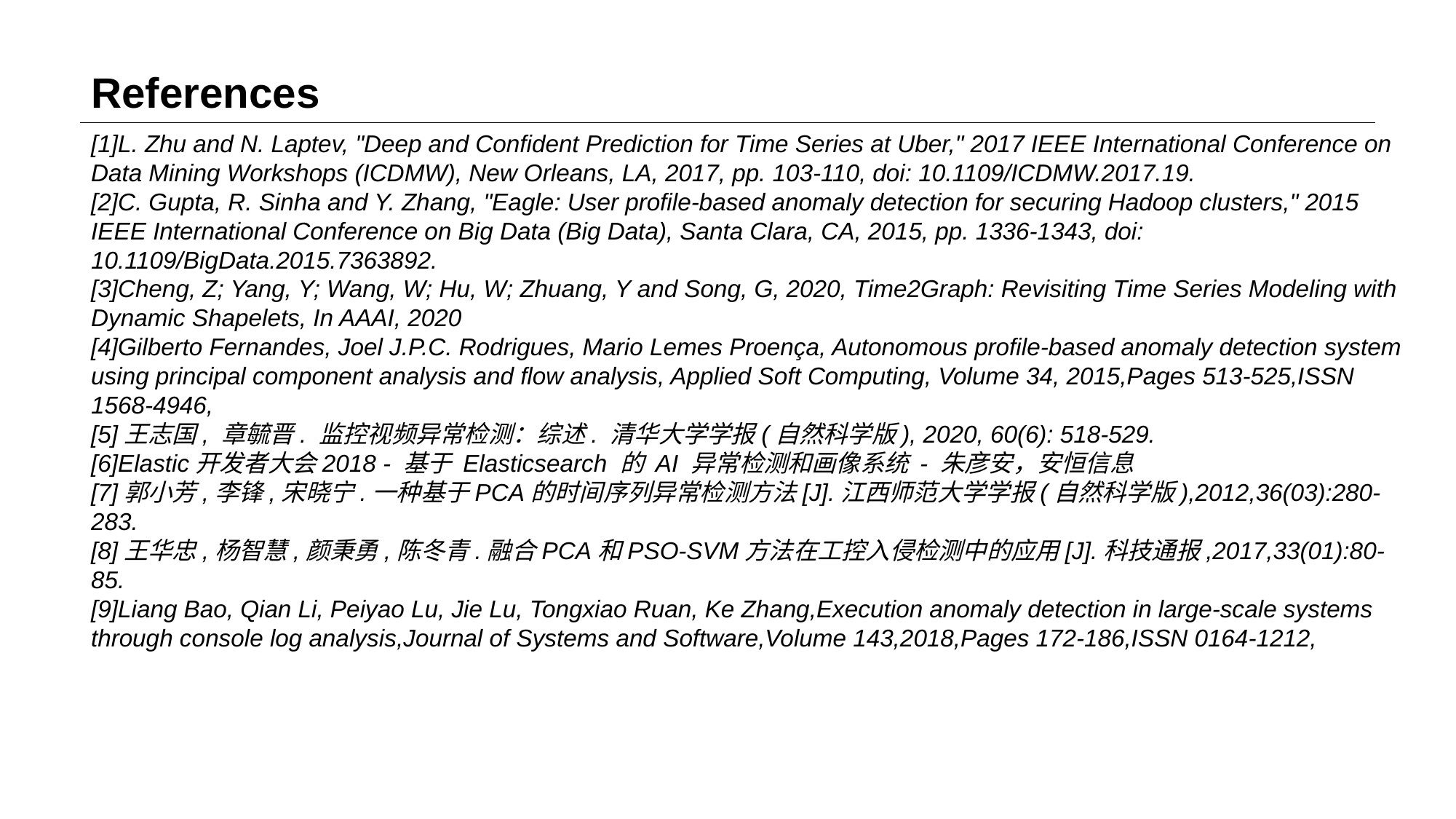

# References
[1]L. Zhu and N. Laptev, "Deep and Confident Prediction for Time Series at Uber," 2017 IEEE International Conference on Data Mining Workshops (ICDMW), New Orleans, LA, 2017, pp. 103-110, doi: 10.1109/ICDMW.2017.19.
[2]C. Gupta, R. Sinha and Y. Zhang, "Eagle: User profile-based anomaly detection for securing Hadoop clusters," 2015 IEEE International Conference on Big Data (Big Data), Santa Clara, CA, 2015, pp. 1336-1343, doi: 10.1109/BigData.2015.7363892.
[3]Cheng, Z; Yang, Y; Wang, W; Hu, W; Zhuang, Y and Song, G, 2020, Time2Graph: Revisiting Time Series Modeling with Dynamic Shapelets, In AAAI, 2020
[4]Gilberto Fernandes, Joel J.P.C. Rodrigues, Mario Lemes Proença, Autonomous profile-based anomaly detection system using principal component analysis and flow analysis, Applied Soft Computing, Volume 34, 2015,Pages 513-525,ISSN 1568-4946,
[5]王志国, 章毓晋. 监控视频异常检测：综述. 清华大学学报(自然科学版), 2020, 60(6): 518-529.
[6]Elastic开发者大会2018 - 基于 Elasticsearch 的 AI 异常检测和画像系统 - 朱彦安，安恒信息
[7]郭小芳,李锋,宋晓宁.一种基于PCA的时间序列异常检测方法[J].江西师范大学学报(自然科学版),2012,36(03):280-283.
[8]王华忠,杨智慧,颜秉勇,陈冬青.融合PCA和PSO-SVM方法在工控入侵检测中的应用[J].科技通报,2017,33(01):80-85.
[9]Liang Bao, Qian Li, Peiyao Lu, Jie Lu, Tongxiao Ruan, Ke Zhang,Execution anomaly detection in large-scale systems through console log analysis,Journal of Systems and Software,Volume 143,2018,Pages 172-186,ISSN 0164-1212,
20